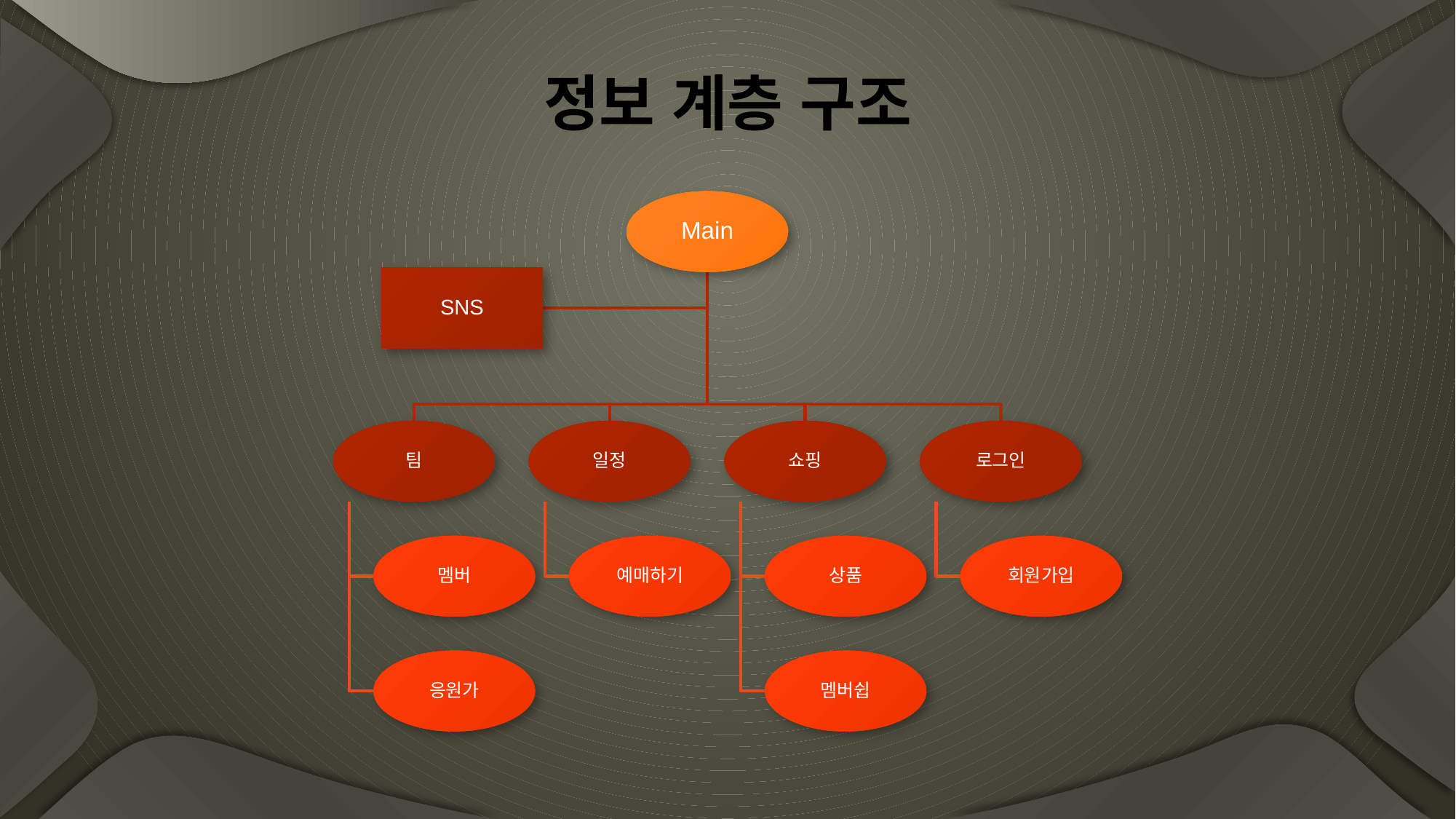

# 정보 계층 구조
Main
팀
멤버
응원가
일정
예매하기
쇼핑
상품
멤버쉽
로그인
회원가입
SNS